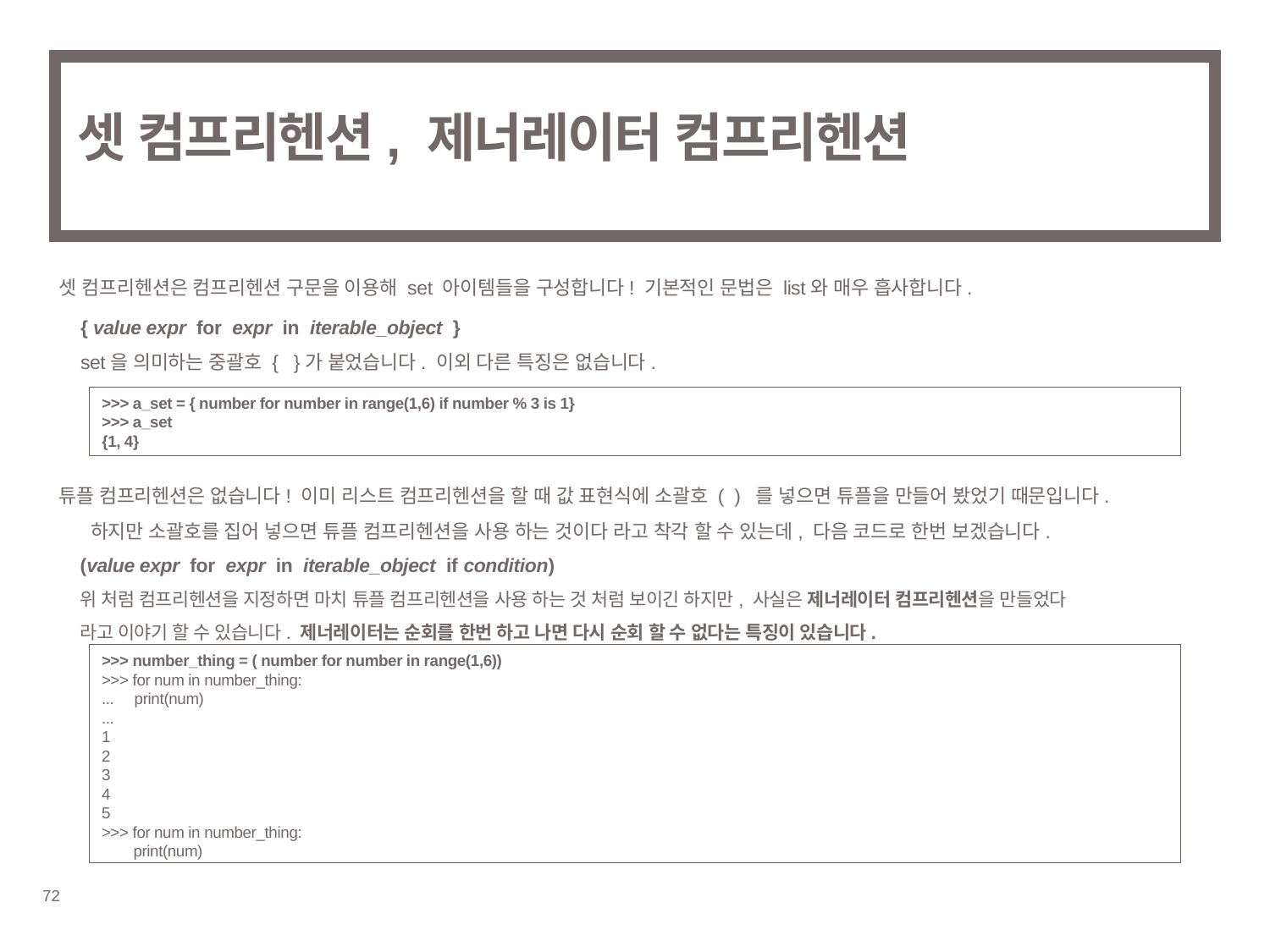

# 셋 컴프리헨션, 제너레이터 컴프리헨션
셋 컴프리헨션은 컴프리헨션 구문을 이용해 set 아이템들을 구성합니다! 기본적인 문법은 list와 매우 흡사합니다.
{ value expr  for  expr  in  iterable_object  }
set을 의미하는 중괄호 {   }가 붙었습니다. 이외 다른 특징은 없습니다.
>>> a_set = { number for number in range(1,6) if number % 3 is 1}
>>> a_set
{1, 4}
튜플 컴프리헨션은 없습니다! 이미 리스트 컴프리헨션을 할 때 값 표현식에 소괄호 (  )  를 넣으면 튜플을 만들어 봤었기 때문입니다.
	하지만 소괄호를 집어 넣으면 튜플 컴프리헨션을 사용 하는 것이다 라고 착각 할 수 있는데, 다음 코드로 한번 보겠습니다.
(value expr  for  expr  in  iterable_object  if condition)
위 처럼 컴프리헨션을 지정하면 마치 튜플 컴프리헨션을 사용 하는 것 처럼 보이긴 하지만, 사실은 제너레이터 컴프리헨션을 만들었다
라고 이야기 할 수 있습니다. 제너레이터는 순회를 한번 하고 나면 다시 순회 할 수 없다는 특징이 있습니다.
>>> number_thing = ( number for number in range(1,6))
>>> for num in number_thing:
...     print(num)
...
1
2
3
4
5
>>> for num in number_thing:
	print(num)